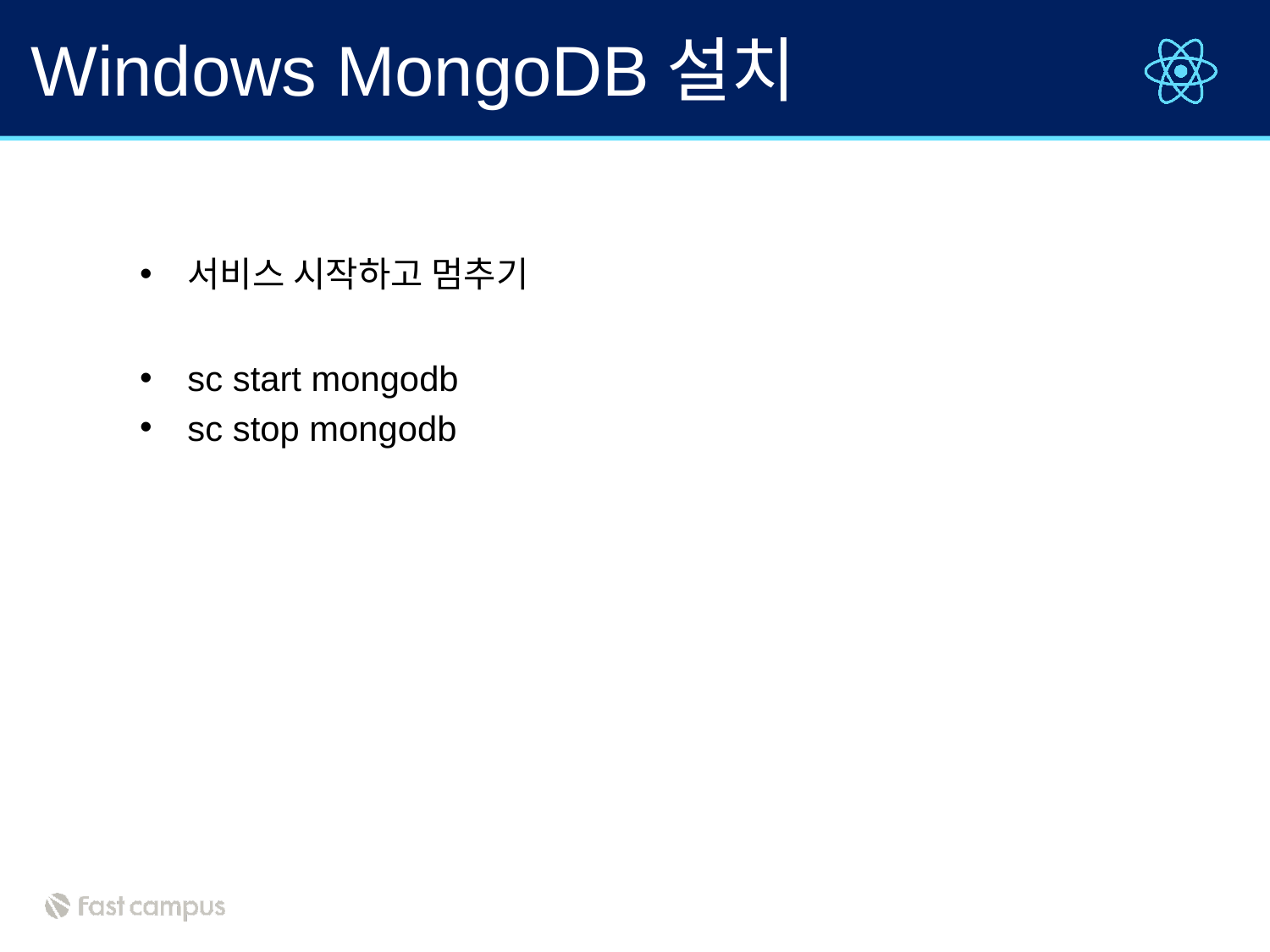

# Windows MongoDB설치
서비스 시작하고 멈추기

sc start mongodb
sc stop mongodb